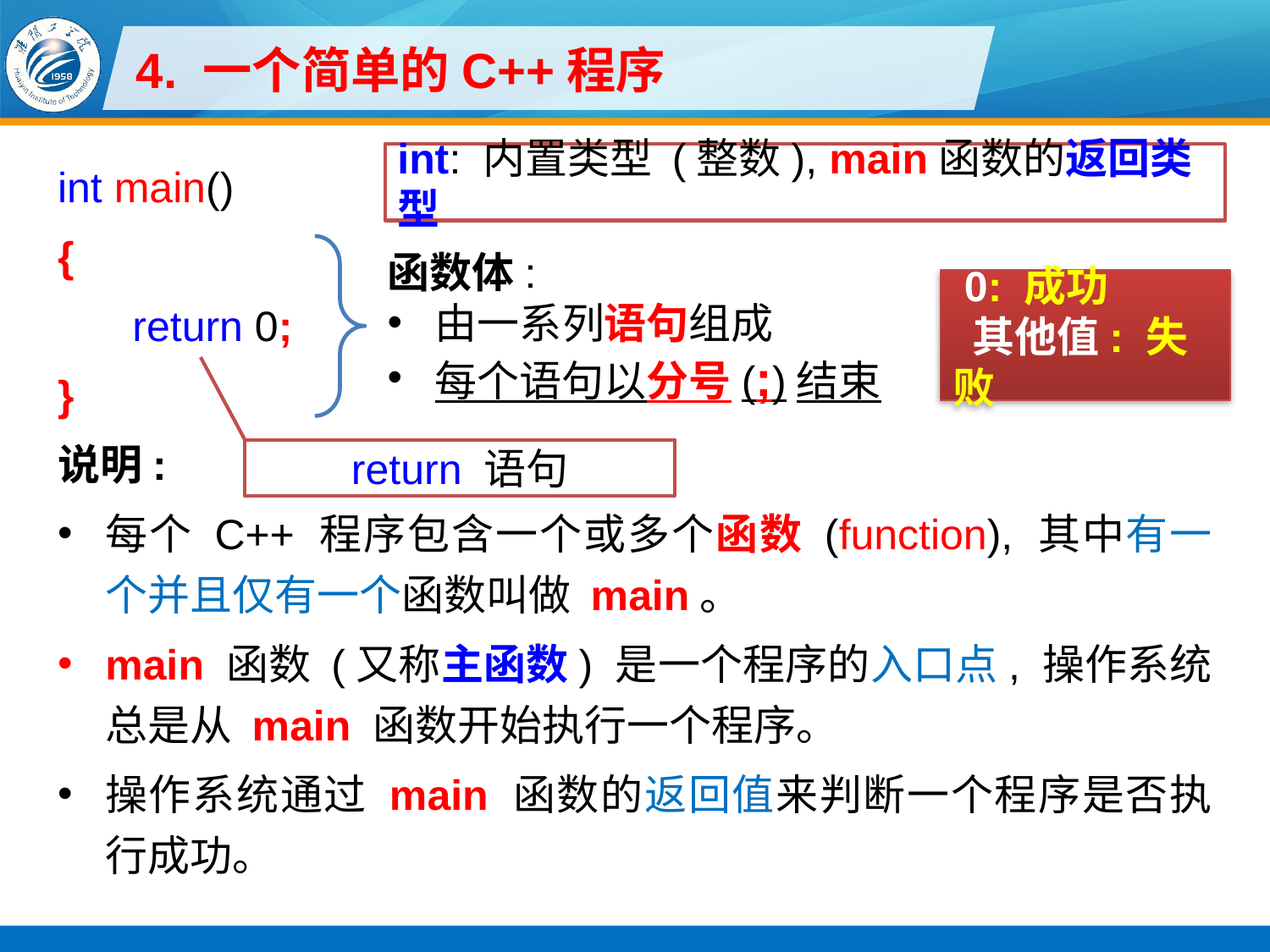

# 4. 一个简单的C++程序
int main()
{
return 0;
}
说明:
每个 C++ 程序包含一个或多个函数 (function), 其中有一个并且仅有一个函数叫做 main。
main 函数 (又称主函数) 是一个程序的入口点, 操作系统总是从 main 函数开始执行一个程序。
操作系统通过 main 函数的返回值来判断一个程序是否执行成功。
int: 内置类型 (整数), main函数的返回类型

函数体:
由一系列语句组成
每个语句以分号(;)结束
 0: 成功
 其他值: 失败
return 语句